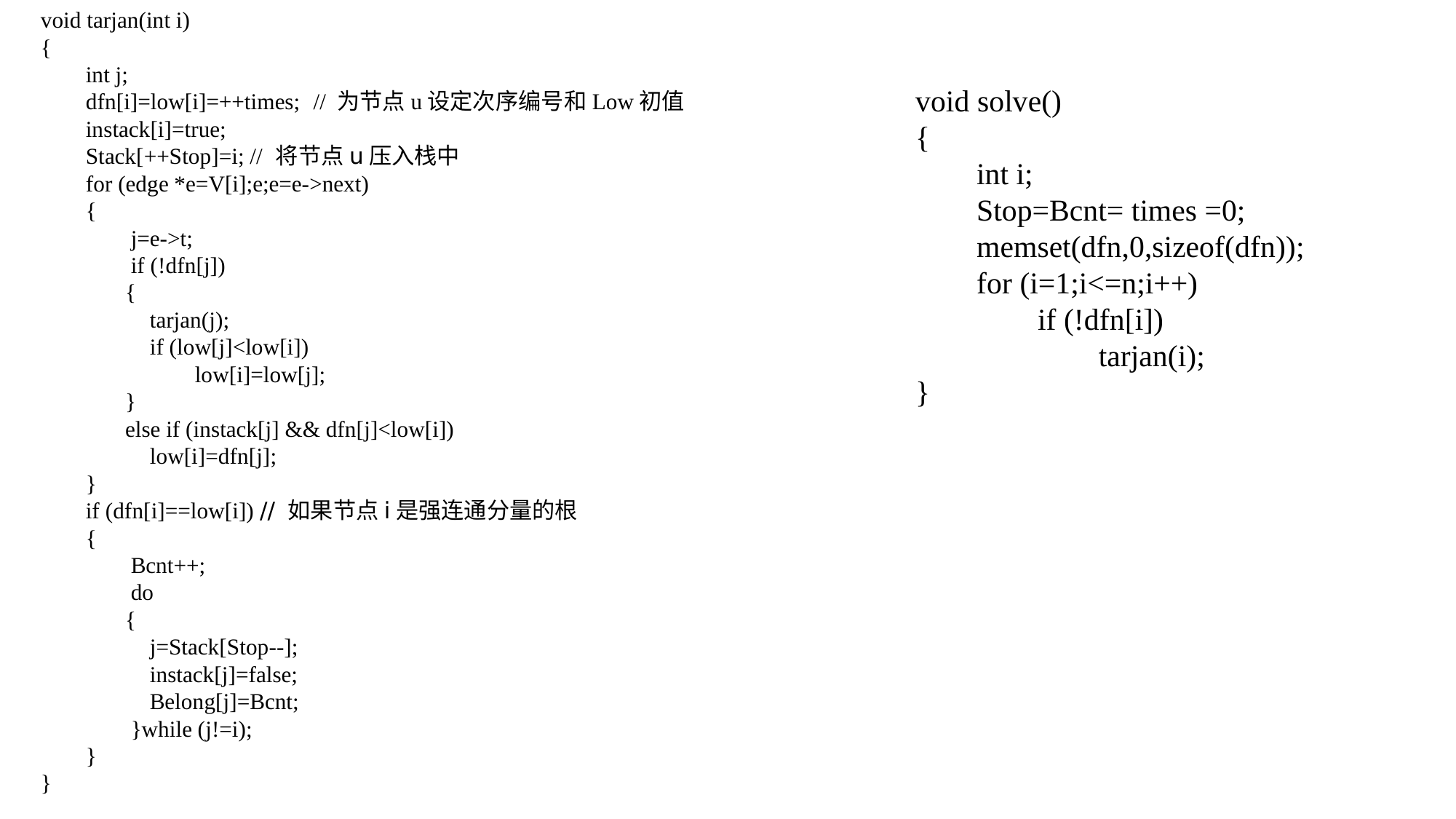

void tarjan(int i)
{
        int j;
        dfn[i]=low[i]=++times;  // 为节点u设定次序编号和Low初值
        instack[i]=true;
        Stack[++Stop]=i; // 将节点u压入栈中
        for (edge *e=V[i];e;e=e->next)
        {
                j=e->t;
                if (!dfn[j])
               {
	tarjan(j);
	if (low[j]<low[i])
	        low[i]=low[j];
               }
               else if (instack[j] && dfn[j]<low[i])
	low[i]=dfn[j];
        }
        if (dfn[i]==low[i]) // 如果节点i是强连通分量的根
        {
                Bcnt++;
                do
               {
	j=Stack[Stop--];
	instack[j]=false;
	Belong[j]=Bcnt;
                }while (j!=i);
        }
}

void solve()
{
        int i;
        Stop=Bcnt= times =0;
        memset(dfn,0,sizeof(dfn));
        for (i=1;i<=n;i++)
                if (!dfn[i])
                        tarjan(i);
}